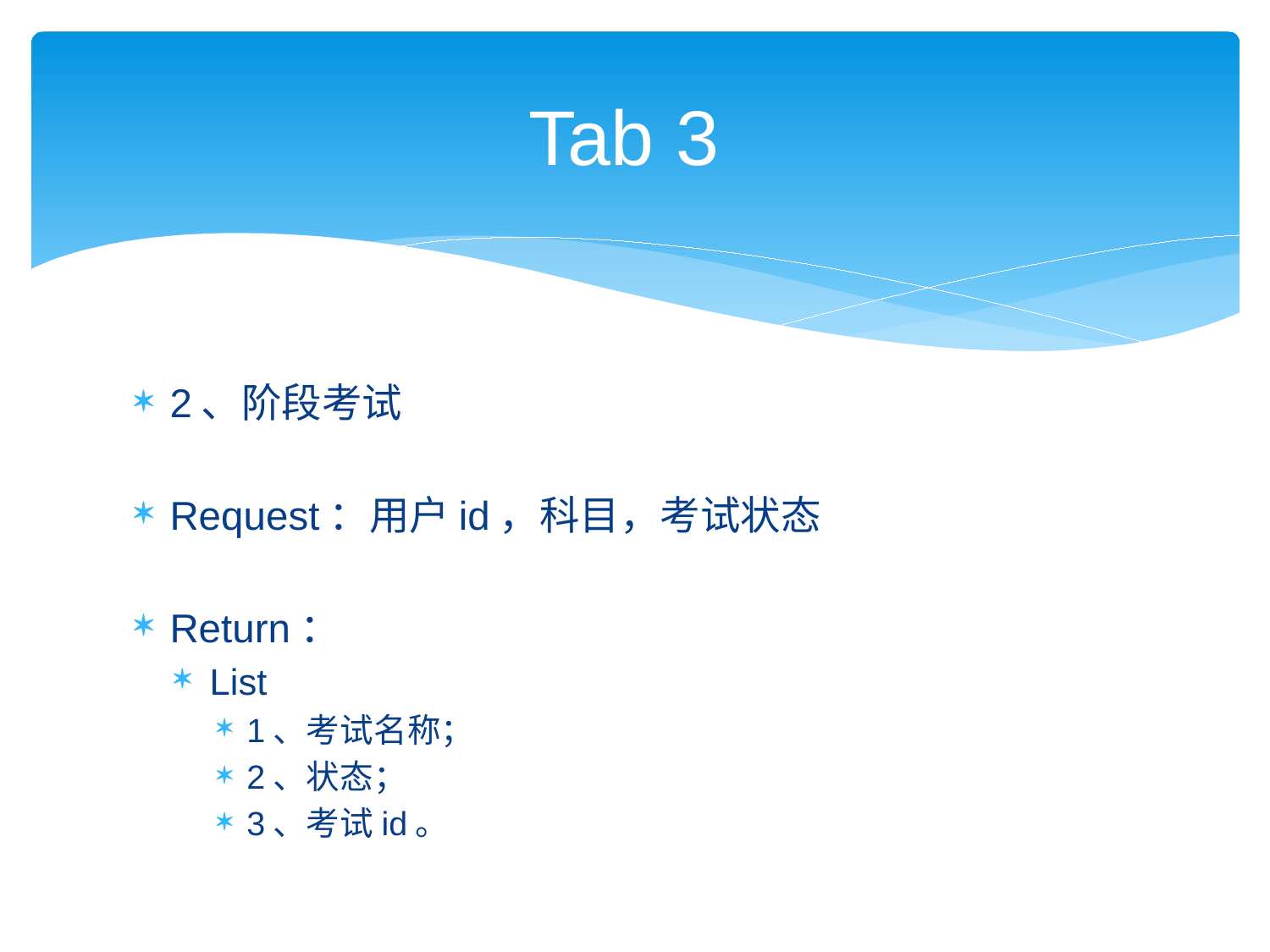

# Tab 3
2、阶段考试

Request：用户id，科目，考试状态

Return：
List
1、考试名称；
2、状态；
3、考试id。